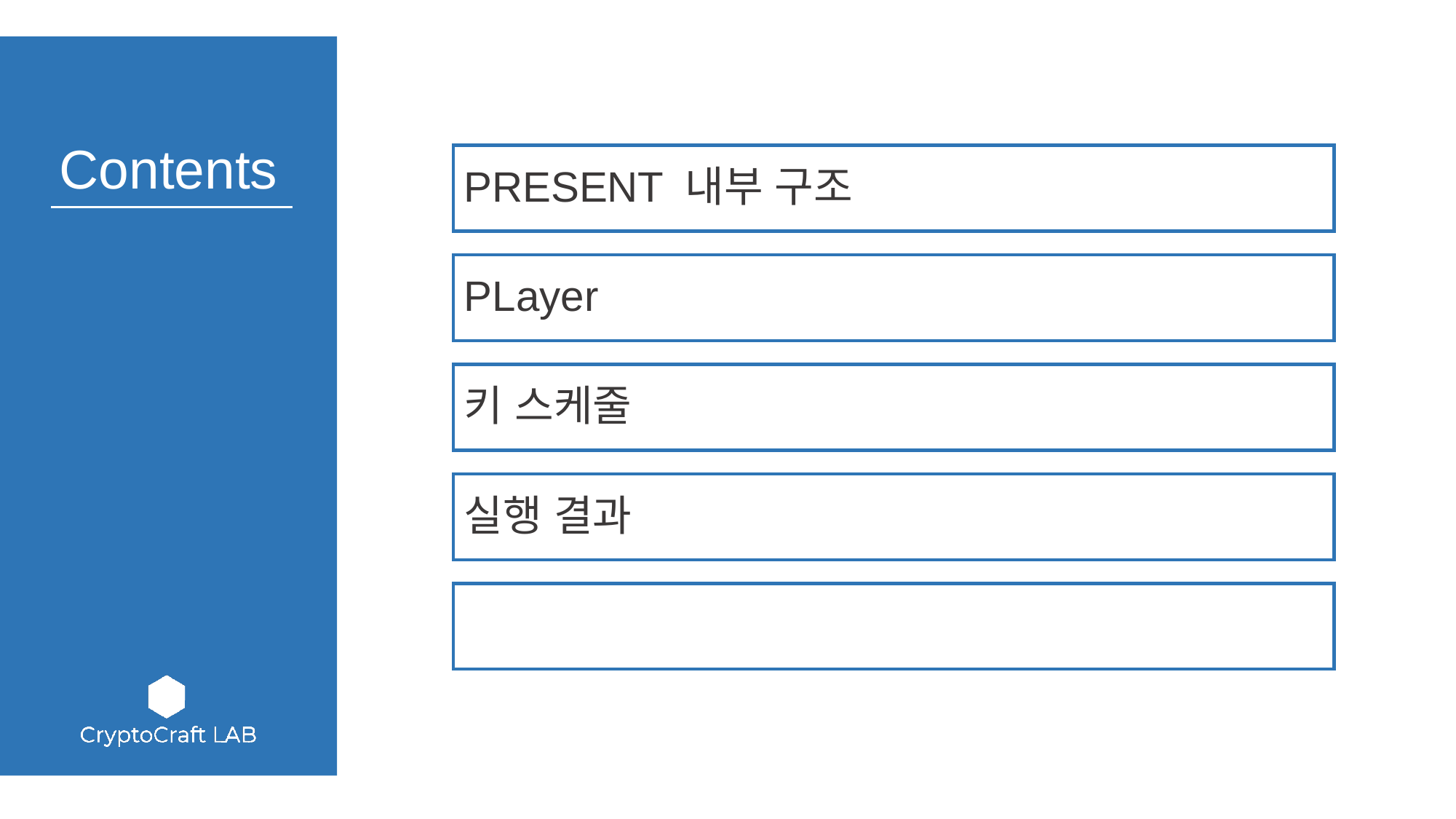

PRESENT 내부 구조
PLayer
키 스케줄
실행 결과